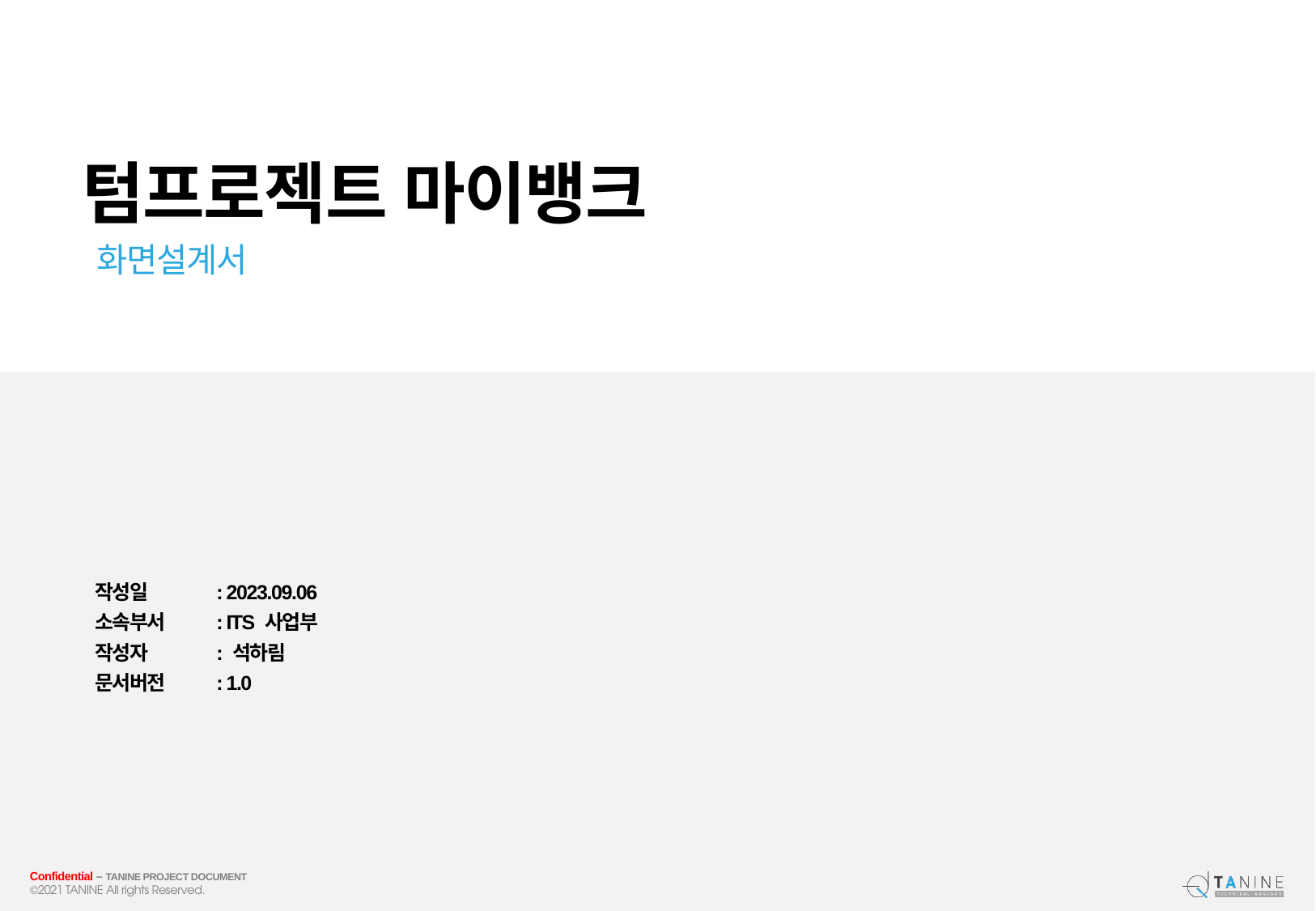

텀프로젝트 마이뱅크
화면설계서
작성일	: 2023.09.06
소속부서	: ITS 사업부
작성자	: 석하림
문서버전	: 1.0